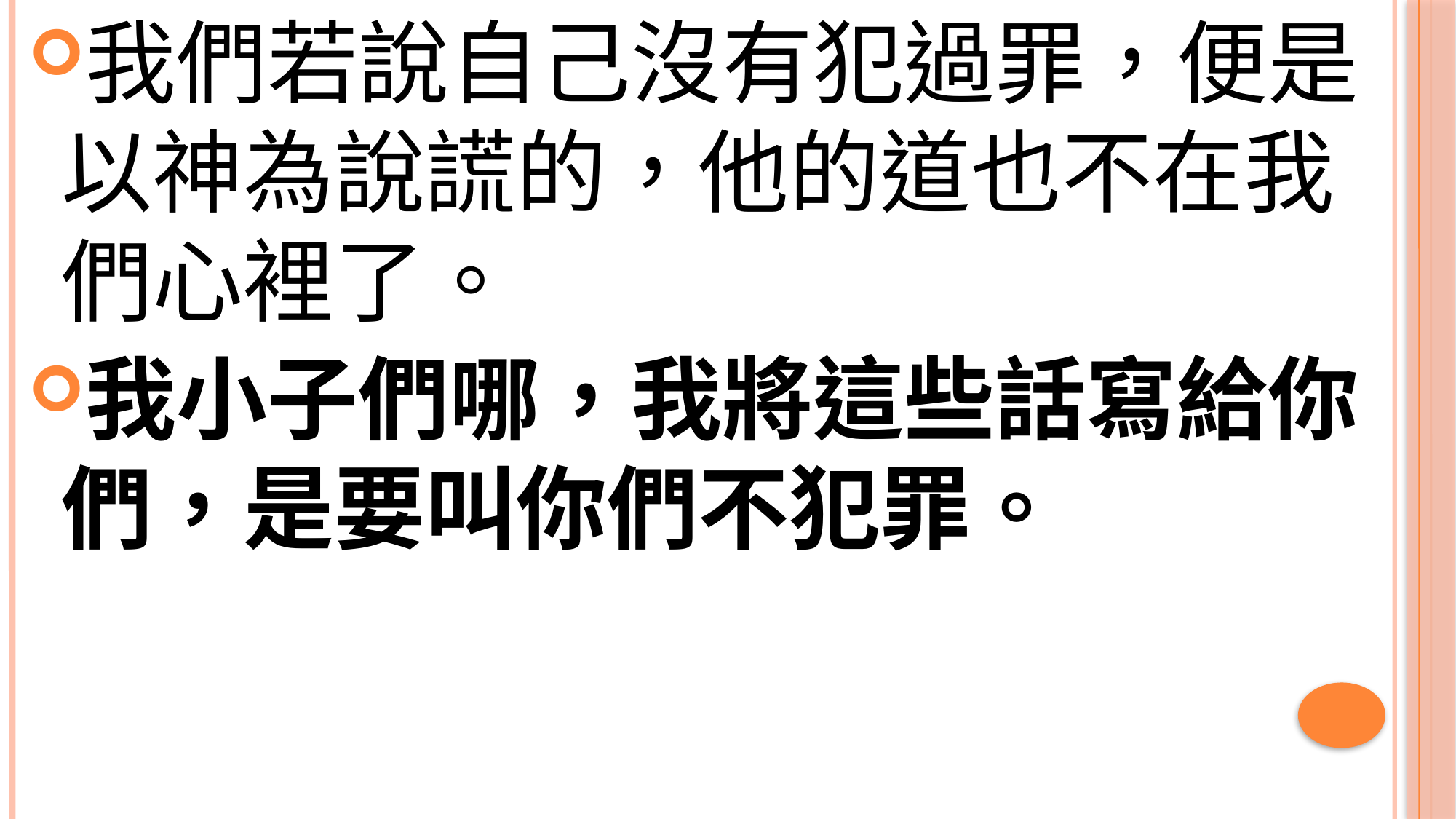

我們若說自己沒有犯過罪，便是以神為說謊的，他的道也不在我們心裡了。
我小子們哪，我將這些話寫給你們，是要叫你們不犯罪。